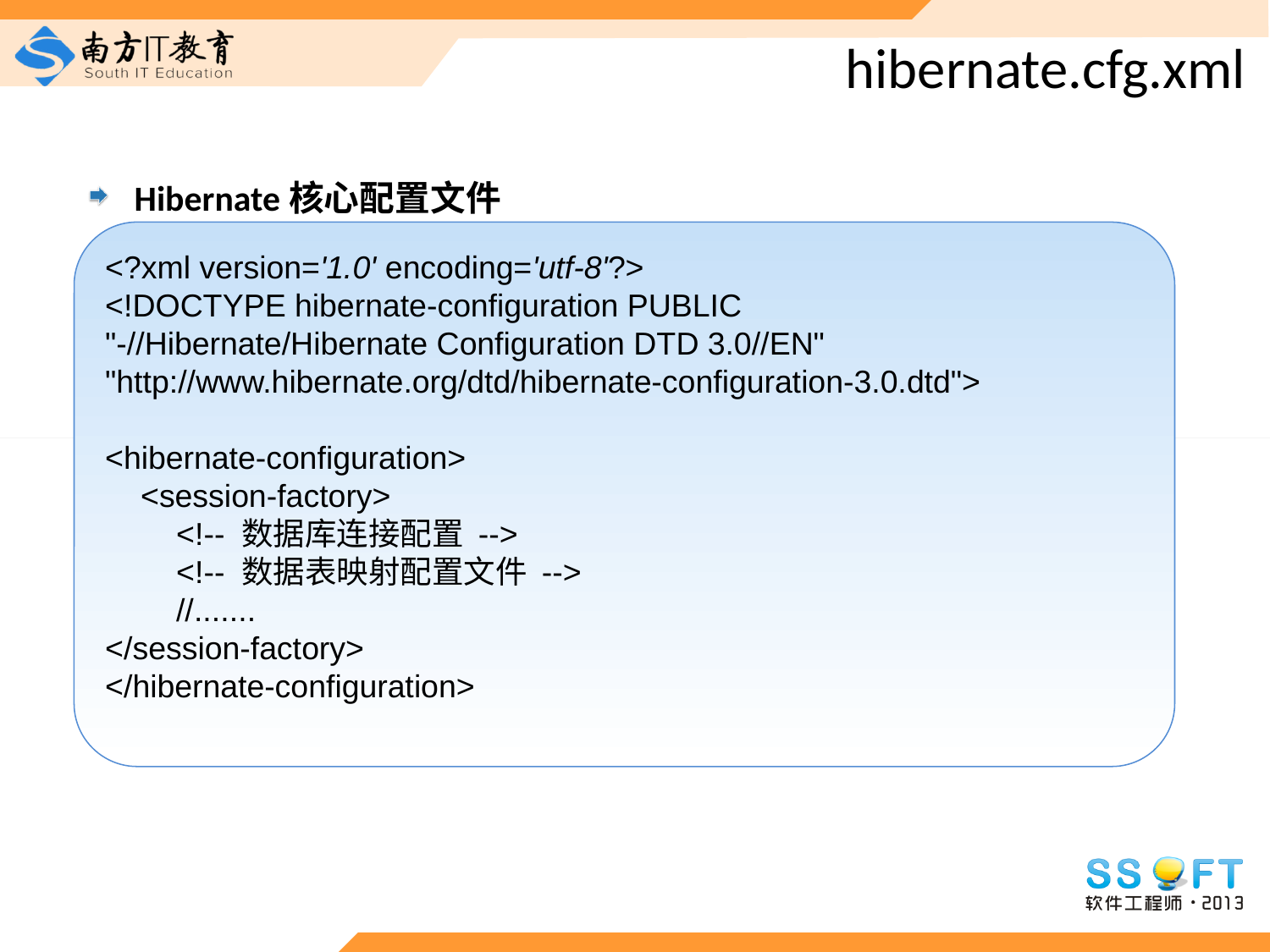

# hibernate.cfg.xml
Hibernate核心配置文件
<?xml version='1.0' encoding='utf-8'?>
<!DOCTYPE hibernate-configuration PUBLIC
"-//Hibernate/Hibernate Configuration DTD 3.0//EN"
"http://www.hibernate.org/dtd/hibernate-configuration-3.0.dtd">

<hibernate-configuration>
    <session-factory>
        <!-- 数据库连接配置 -->
        <!-- 数据表映射配置文件 -->
        //.......
</session-factory>
</hibernate-configuration>